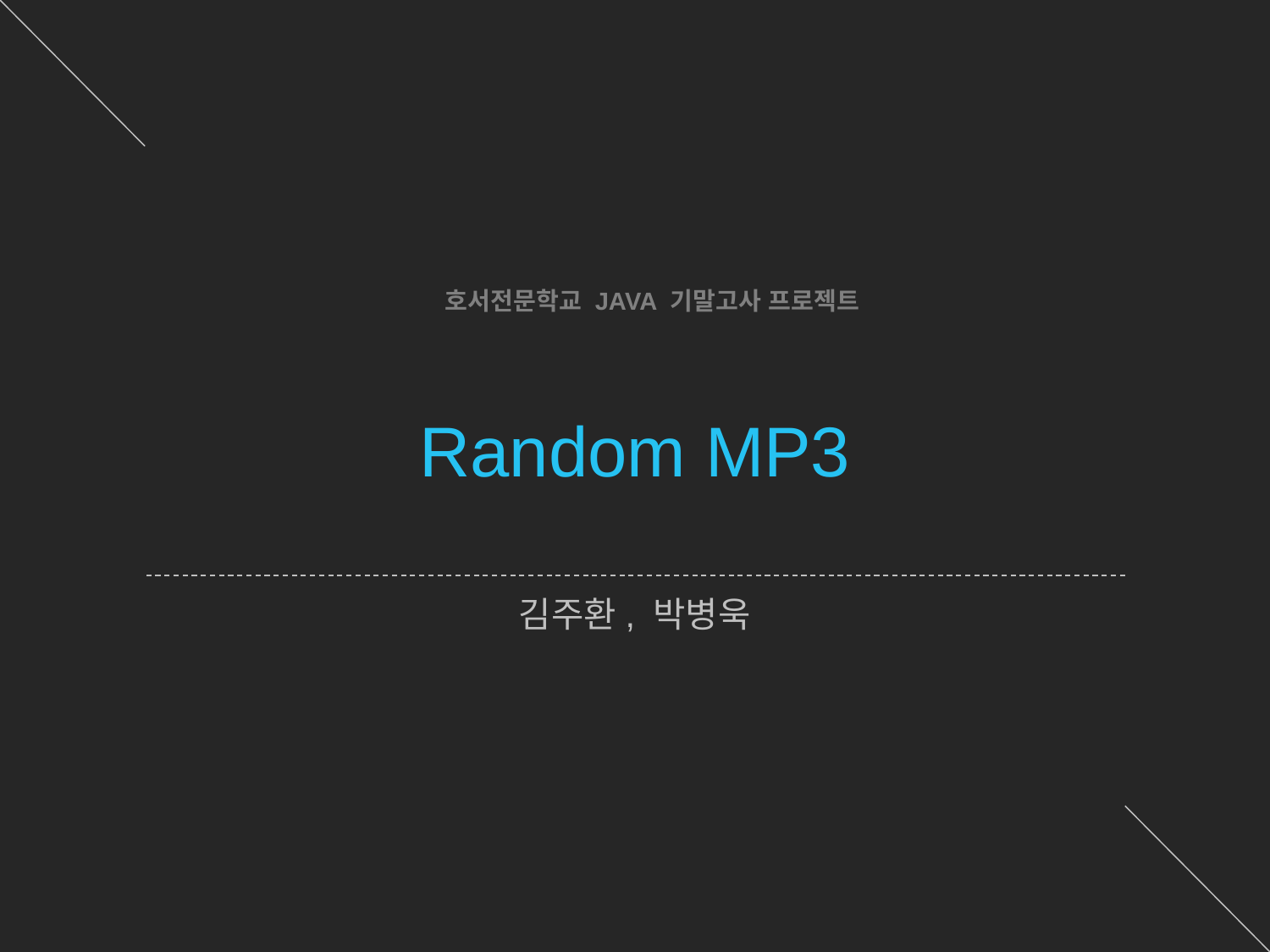

호서전문학교 JAVA 기말고사 프로젝트
# Random MP3
김주환, 박병욱